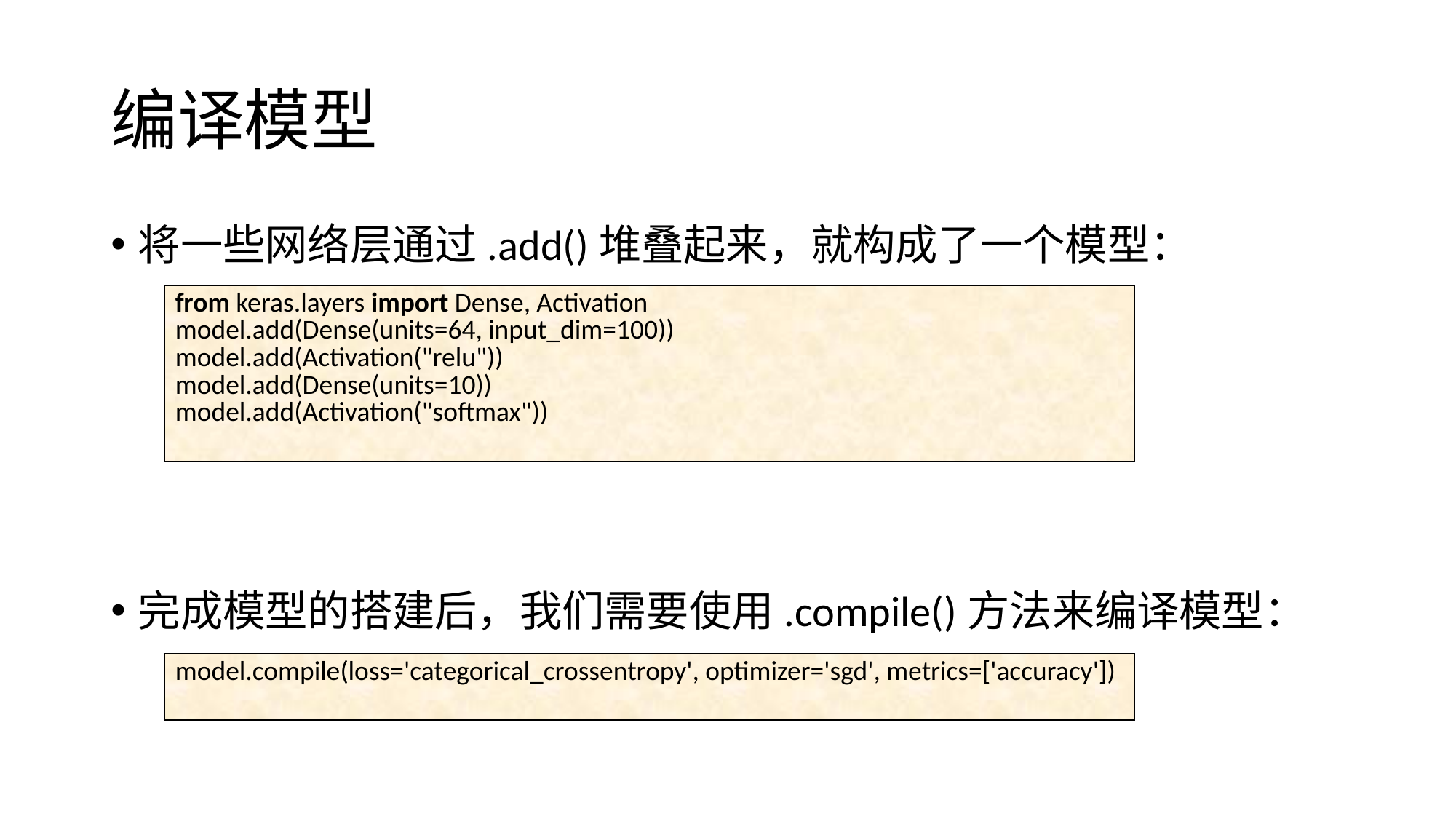

# 编译模型
将一些网络层通过.add()堆叠起来，就构成了一个模型：

完成模型的搭建后，我们需要使用.compile()方法来编译模型：

| from keras.layers import Dense, Activation model.add(Dense(units=64, input\_dim=100)) model.add(Activation("relu")) model.add(Dense(units=10)) model.add(Activation("softmax")) |
| --- |
| model.compile(loss='categorical\_crossentropy', optimizer='sgd', metrics=['accuracy']) |
| --- |